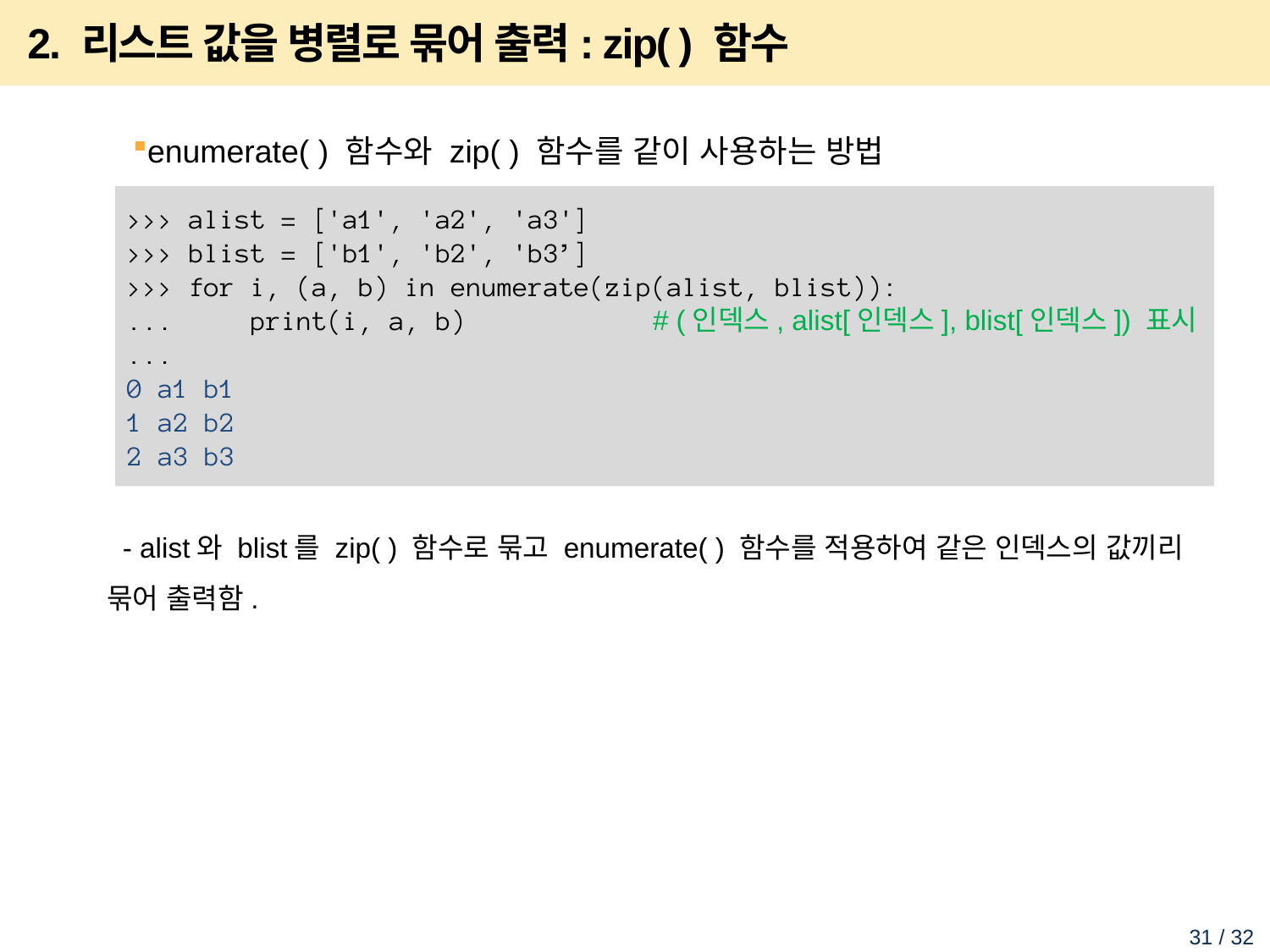

# 2. 리스트 값을 병렬로 묶어 출력: zip( ) 함수
enumerate( ) 함수와 zip( ) 함수를 같이 사용하는 방법

  - alist와 blist를 zip( ) 함수로 묶고 enumerate( ) 함수를 적용하여 같은 인덱스의 값끼리 묶어 출력함.
>>> alist = ['a1', 'a2', 'a3']
>>> blist = ['b1', 'b2', 'b3’]
>>> for i, (a, b) in enumerate(zip(alist, blist)):
...     print(i, a, b)            # (인덱스, alist[인덱스], blist[인덱스]) 표시
...
0 a1 b1
1 a2 b2
2 a3 b3